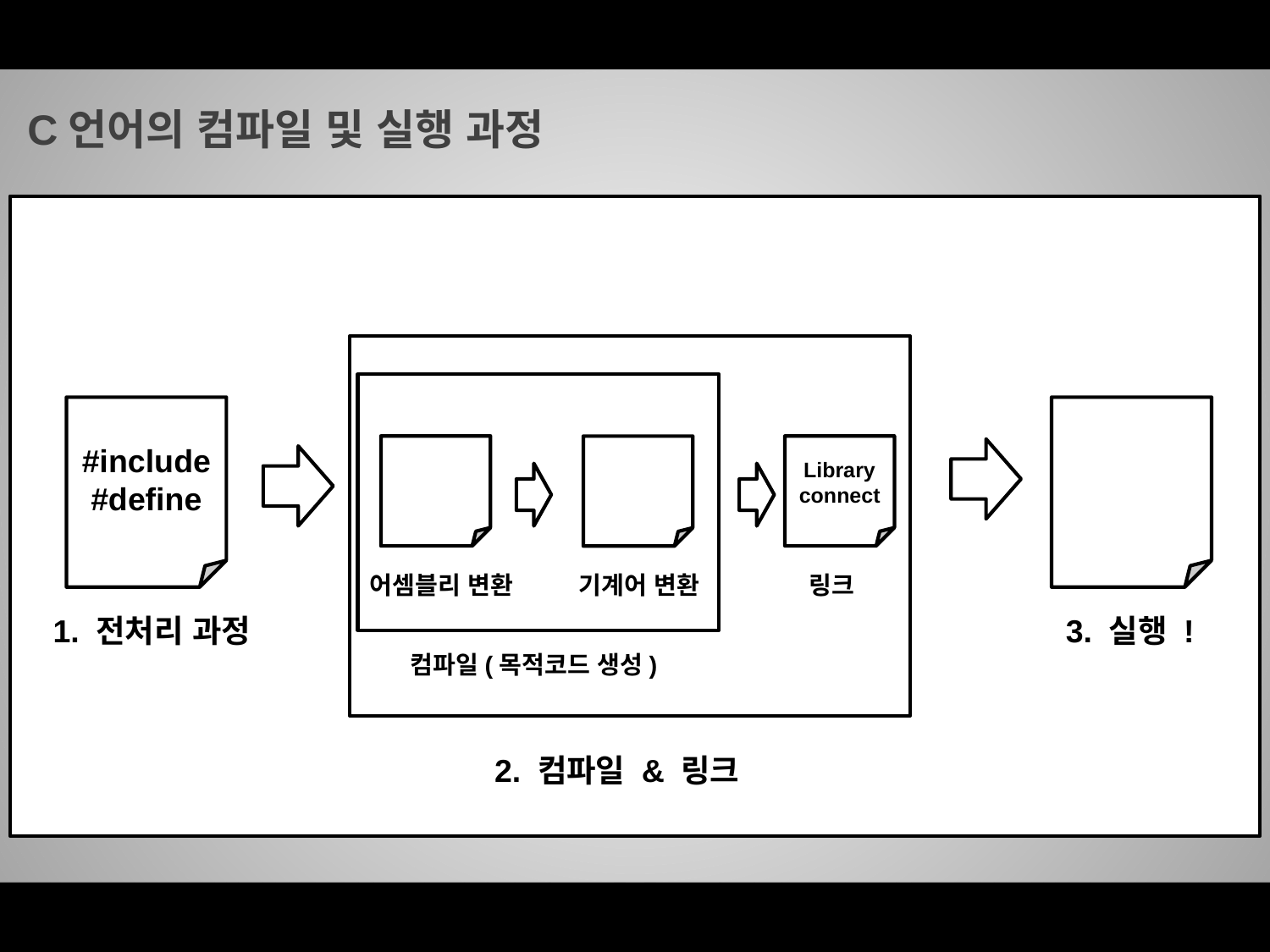

C언어의 컴파일 및 실행 과정

#include
#define

Library connect

어셈블리 변환
링크
기계어 변환
1. 전처리 과정
3. 실행 !
컴파일(목적코드 생성)
2. 컴파일 & 링크
6